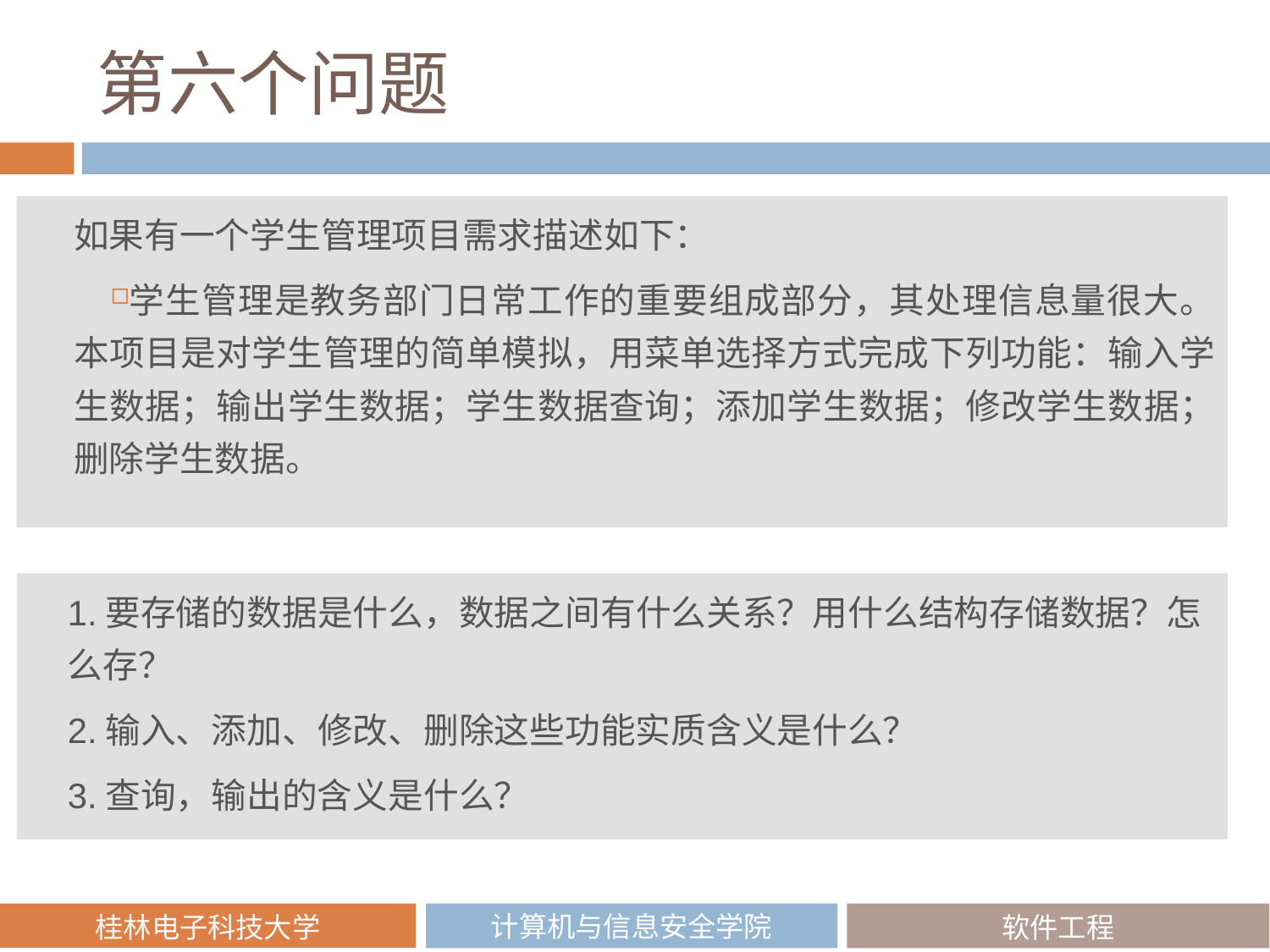

# 第六个问题
如果有一个学生管理项目需求描述如下：
学生管理是教务部门日常工作的重要组成部分，其处理信息量很大。本项目是对学生管理的简单模拟，用菜单选择方式完成下列功能：输入学生数据；输出学生数据；学生数据查询；添加学生数据；修改学生数据；删除学生数据。
1.要存储的数据是什么，数据之间有什么关系？用什么结构存储数据？怎么存？
2.输入、添加、修改、删除这些功能实质含义是什么？
3.查询，输出的含义是什么？